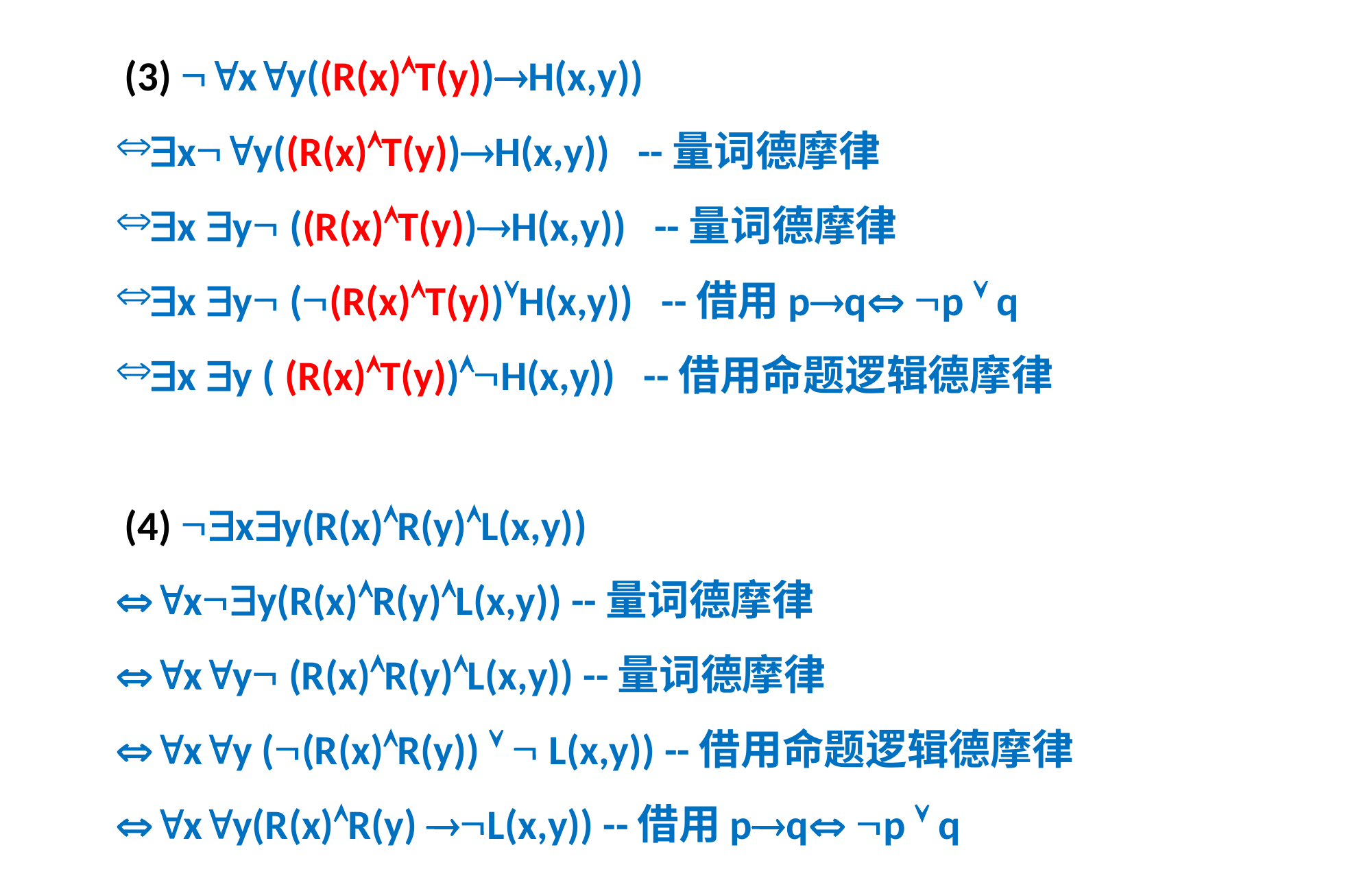

(3) ¬∀x∀y((R(x)∧T(y))→H(x,y))
∃x¬∀y((R(x)∧T(y))→H(x,y))   --量词德摩律
∃x ∃y¬ ((R(x)∧T(y))→H(x,y))   --量词德摩律
∃x ∃y¬ (¬(R(x)∧T(y))∨H(x,y))   --借用p→q⇔ ¬p ∨ q
∃x ∃y ( (R(x)∧T(y))∧¬H(x,y))   --借用命题逻辑德摩律

 (4) ¬∃x∃y(R(x)∧R(y)∧L(x,y))
⇔∀x¬∃y(R(x)∧R(y)∧L(x,y)) --量词德摩律
⇔∀x∀y¬ (R(x)∧R(y)∧L(x,y)) --量词德摩律
⇔∀x∀y (¬(R(x)∧R(y)) ∨ ¬ L(x,y)) --借用命题逻辑德摩律
⇔∀x∀y(R(x)∧R(y) →¬L(x,y)) --借用p→q⇔ ¬p ∨ q